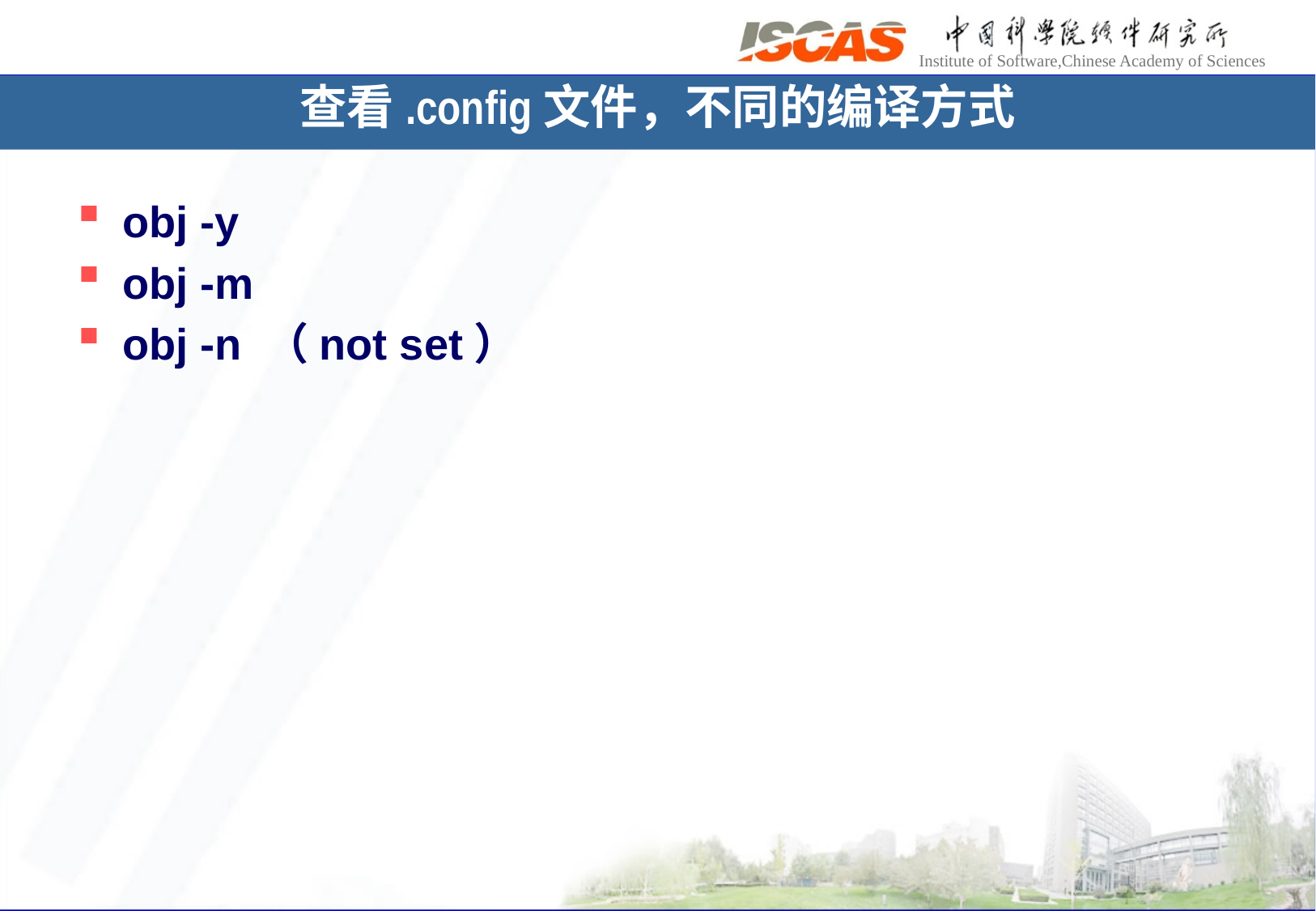

# 查看.config文件，不同的编译方式
obj -y
obj -m
obj -n （not set）